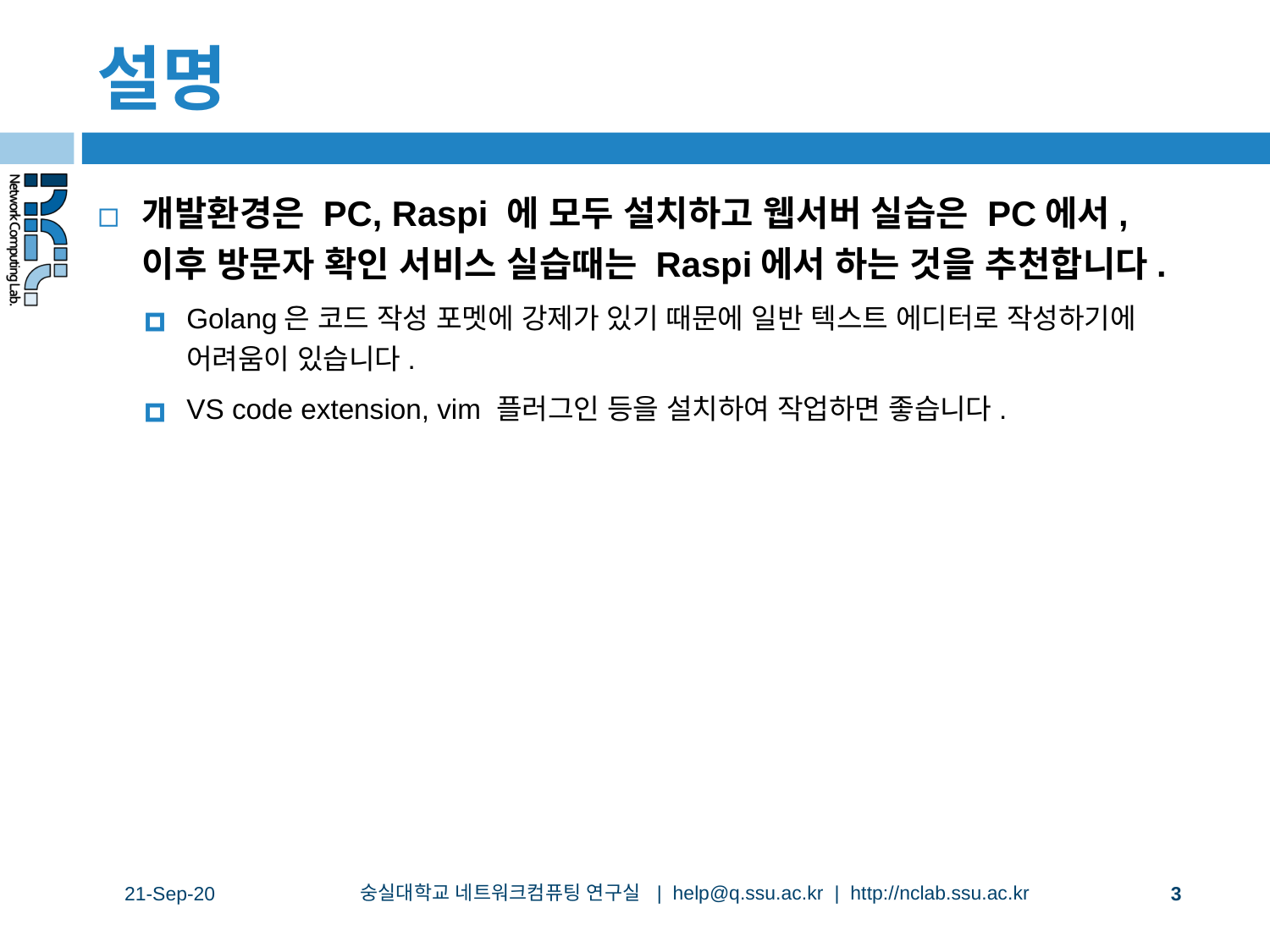

# 설명
개발환경은 PC, Raspi 에 모두 설치하고 웹서버 실습은 PC에서, 이후 방문자 확인 서비스 실습때는 Raspi에서 하는 것을 추천합니다.
Golang은 코드 작성 포멧에 강제가 있기 때문에 일반 텍스트 에디터로 작성하기에 어려움이 있습니다.
VS code extension, vim 플러그인 등을 설치하여 작업하면 좋습니다.

숭실대학교 네트워크컴퓨팅 연구실  |  help@q.ssu.ac.kr  |  http://nclab.ssu.ac.kr
21-Sep-20
3